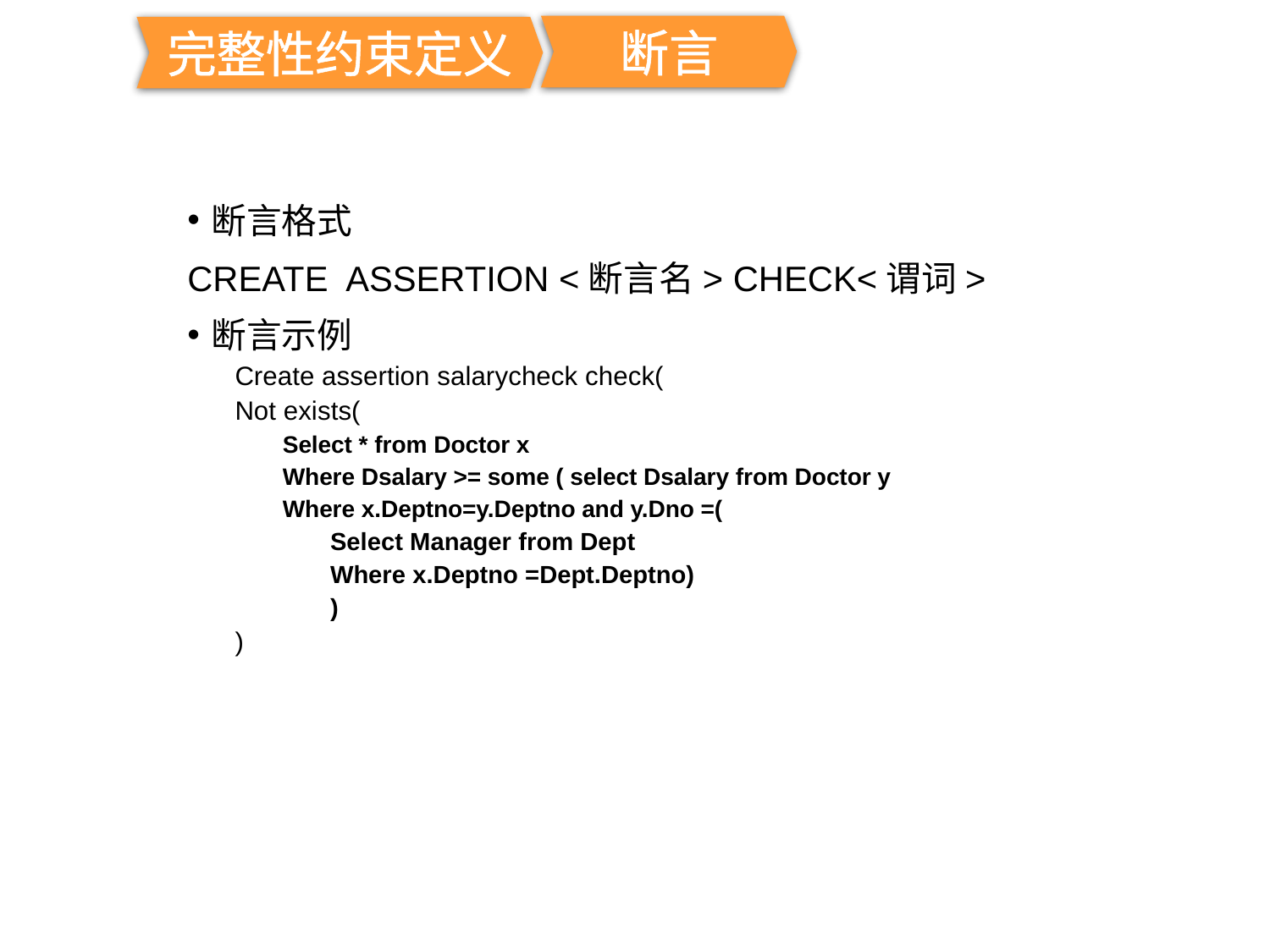

断言
完整性约束定义

断言格式
CREATE  ASSERTION <断言名> CHECK<谓词>
断言示例
Create assertion salarycheck check(
Not exists(
Select * from Doctor x
Where Dsalary >= some ( select Dsalary from Doctor y
Where x.Deptno=y.Deptno and y.Dno =(
Select Manager from Dept
Where x.Deptno =Dept.Deptno)
)
)